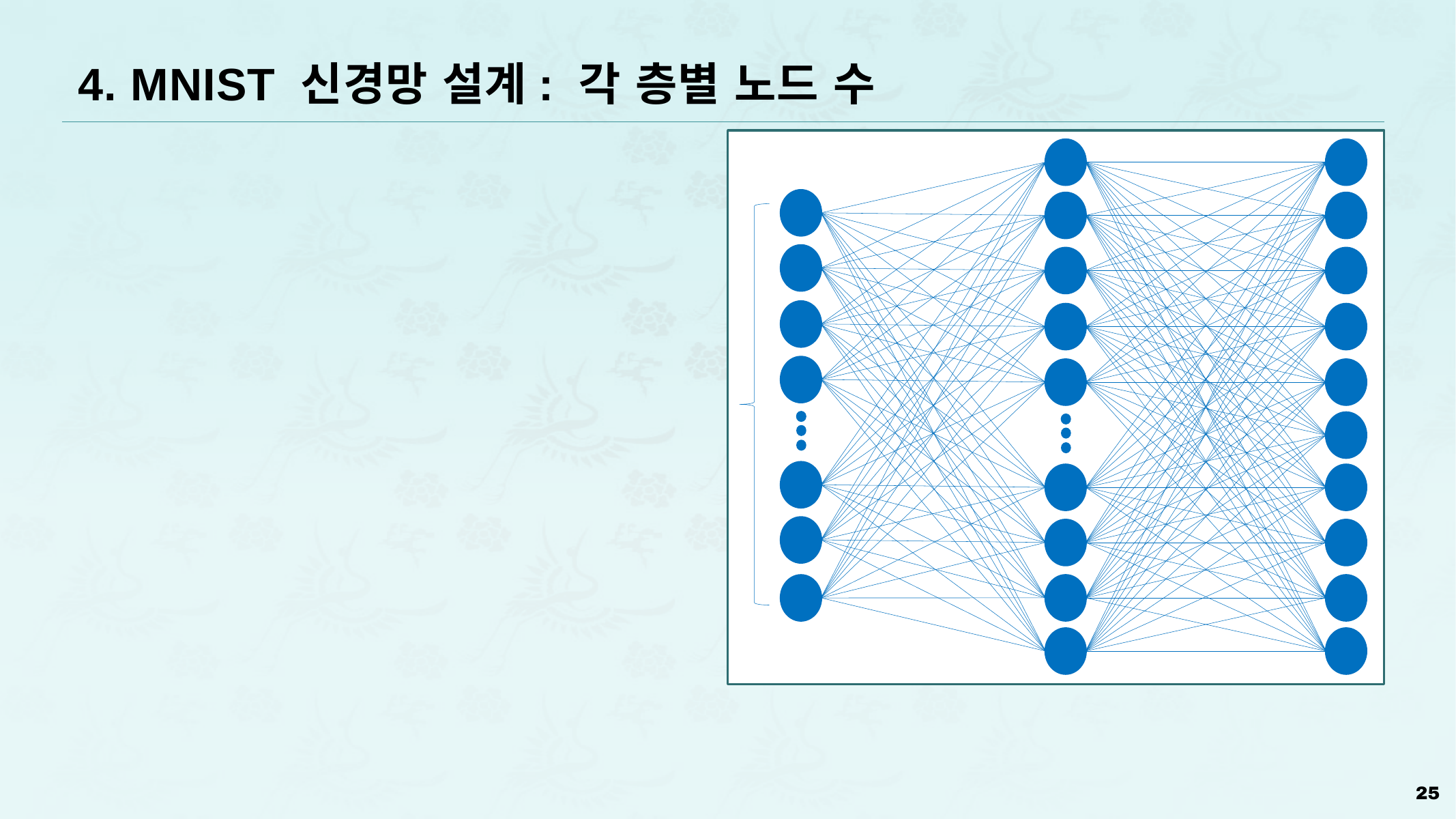

# 4. MNIST 신경망 설계: 각 층별 노드 수

25